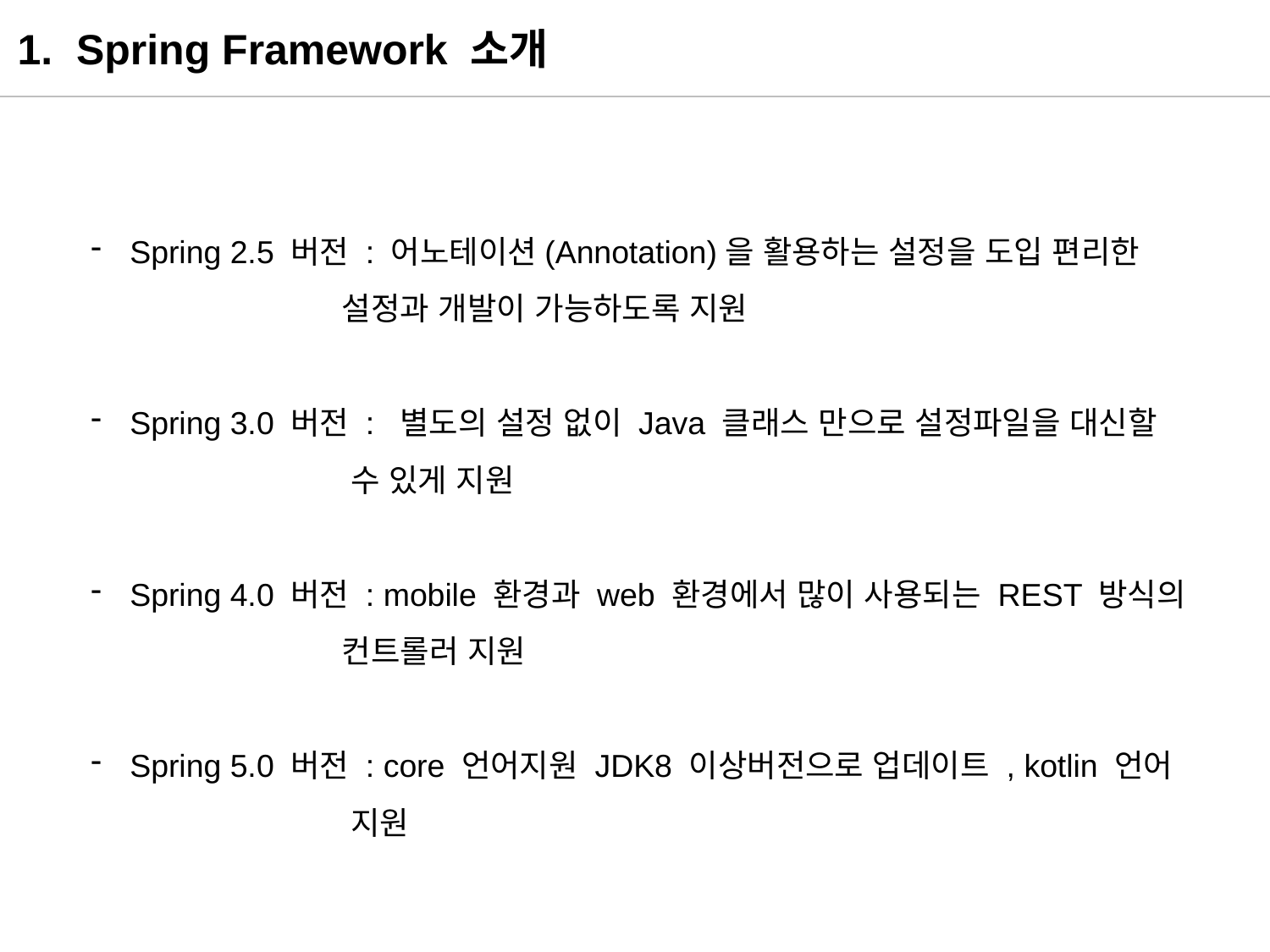

1.  Spring Framework 소개
 Spring 2.5 버전 : 어노테이션(Annotation)을 활용하는 설정을 도입 편리한
                        설정과 개발이 가능하도록 지원

 Spring 3.0 버전 :  별도의 설정 없이 Java 클래스 만으로 설정파일을 대신할
                         수 있게 지원

 Spring 4.0 버전 : mobile 환경과 web 환경에서 많이 사용되는 REST 방식의
                        컨트롤러 지원

 Spring 5.0 버전 : core 언어지원 JDK8 이상버전으로 업데이트 , kotlin 언어
                         지원